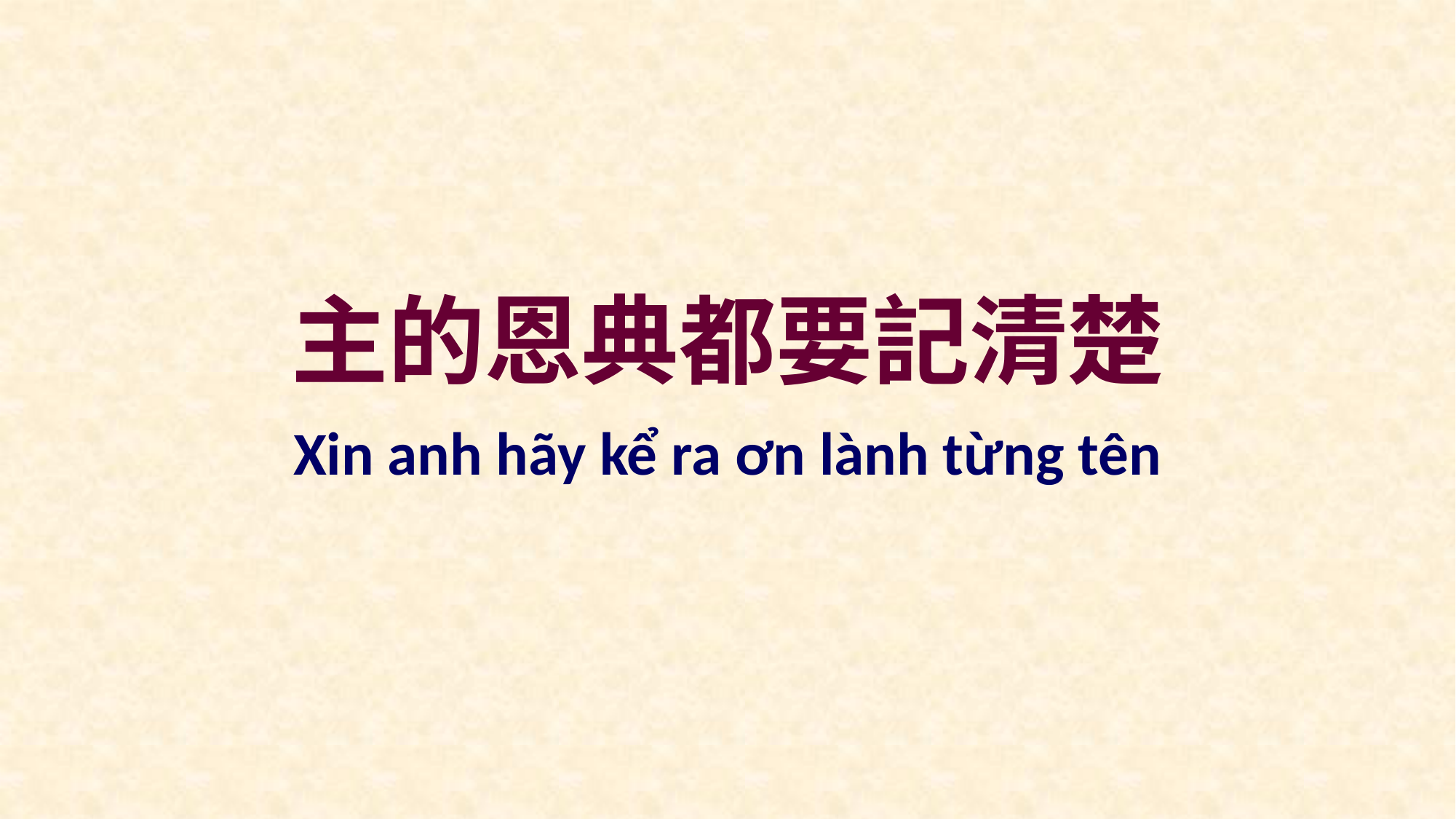

主的恩典都要記清楚
Xin anh hãy kể ra ơn lành từng tên